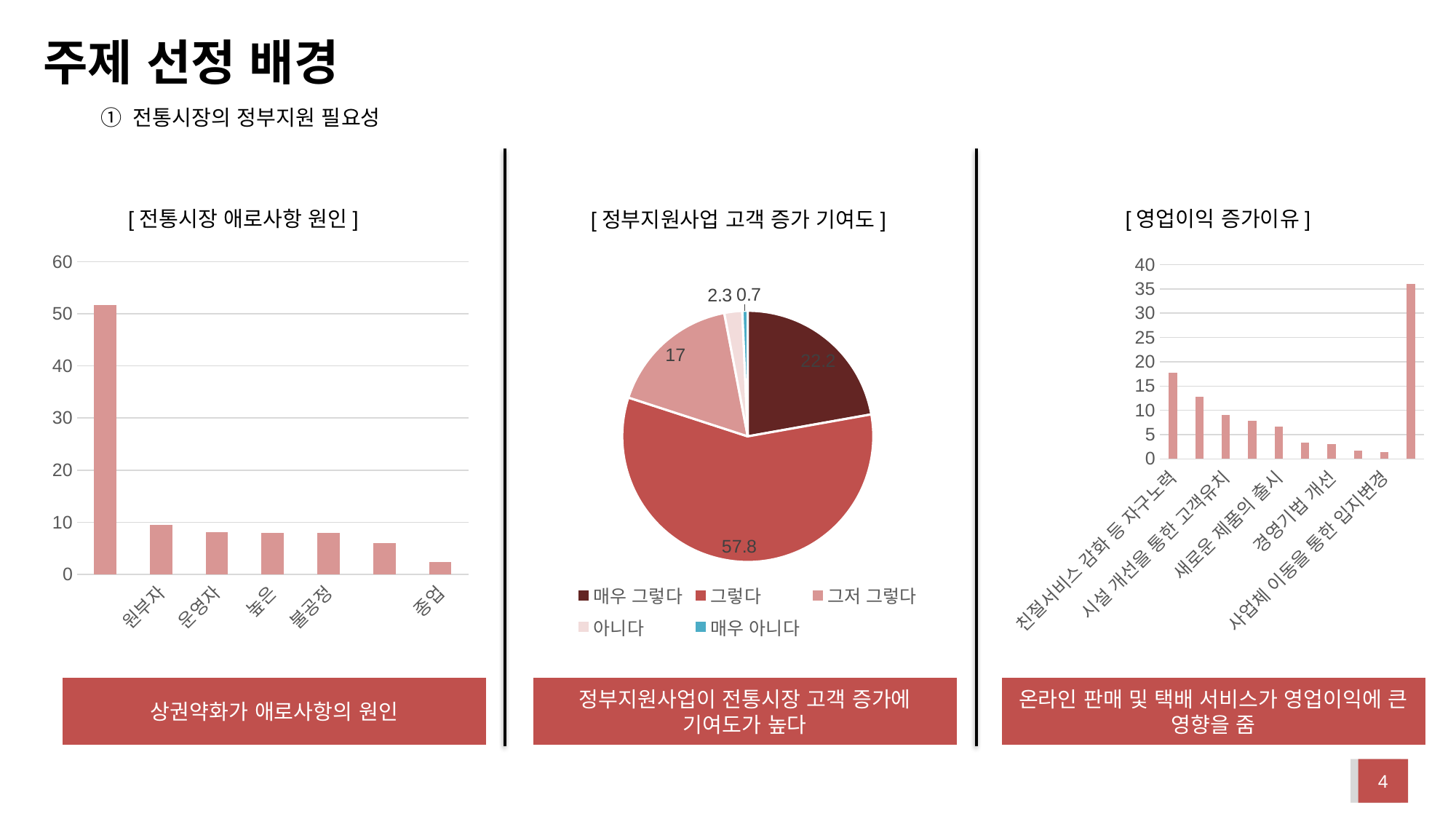

# 주제 선정 배경
① 전통시장의 정부지원 필요성
[영업이익 증가이유]
[전통시장 애로사항 원인]
[정부지원사업 고객 증가 기여도]

### Chart

| Category | 계열 1 |
|---|---|
| 상권약화 | 51.7 |
| 원부자재 가격상승 | 9.5 |
| 운영자금 부족 | 8.1 |
| 높은 임대료 | 7.9 |
| 불공정 거래행위 | 7.9 |
| 시설노후 | 6.0 |
| 종업원 관리 | 2.4 |

### Chart

| Category | 계열 1 |
|---|---|
| 친절서비스 감화 등 자구노력 | 17.8 |
| 시설 및 경영 현대화 정부지원 효과 | 12.8 |
| 시설 개선을 통한 고객유치 | 9.0 |
| 가격 인하를 통한 매출 증대 | 7.9 |
| 새로운 제품의 출시 | 6.7 |
| 주변상권 형성 | 3.3 |
| 경영기법 개선 | 3.1 |
| 단체 및 프렌차이즈 개입 | 1.7 |
| 사업체 이동을 통한 입지변경 | 1.4 |
| 기타 | 36.0 |

### Chart

| Category | 판매 |
|---|---|
| 매우 그렇다 | 22.2 |
| 그렇다 | 57.8 |
| 그저 그렇다 | 17.0 |
| 아니다 | 2.3 |
| 매우 아니다 | 0.7 |
정부지원사업이 전통시장 고객 증가에 기여도가 높다
온라인 판매 및 택배 서비스가 영업이익에 큰 영향을 줌
상권약화가 애로사항의 원인
4